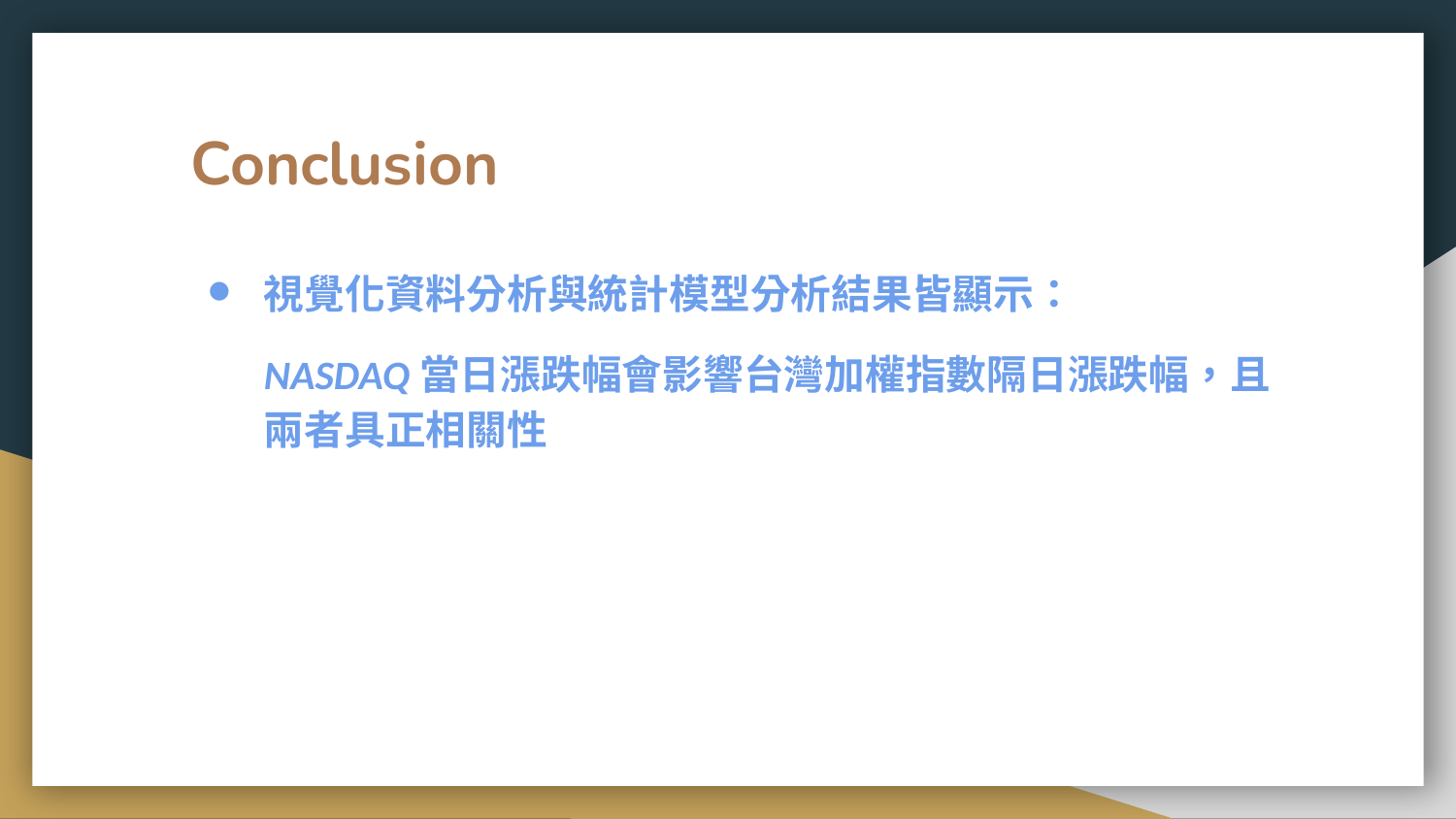

# Conclusion
視覺化資料分析與統計模型分析結果皆顯示：
NASDAQ當日漲跌幅會影響台灣加權指數隔日漲跌幅，且兩者具正相關性